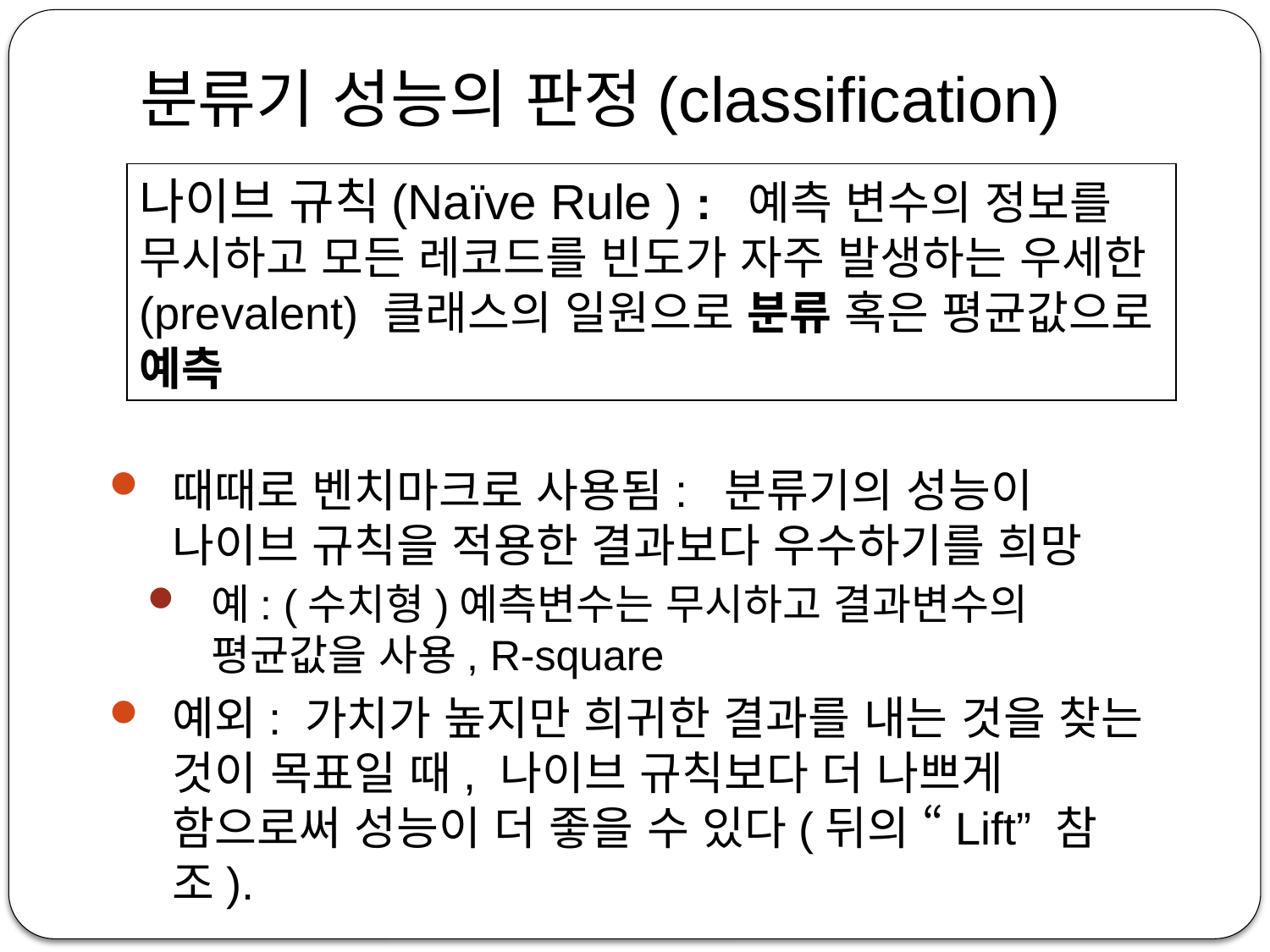

# 분류기 성능의 판정(classification)
나이브 규칙(Naïve Rule ) :  예측 변수의 정보를 무시하고 모든 레코드를 빈도가 자주 발생하는 우세한(prevalent) 클래스의 일원으로 분류 혹은 평균값으로 예측
때때로 벤치마크로 사용됨:  분류기의 성능이 나이브 규칙을 적용한 결과보다 우수하기를 희망
예: (수치형)예측변수는 무시하고 결과변수의 평균값을 사용, R-square
예외: 가치가 높지만 희귀한 결과를 내는 것을 찾는 것이 목표일 때, 나이브 규칙보다 더 나쁘게 함으로써 성능이 더 좋을 수 있다(뒤의 “Lift” 참조).